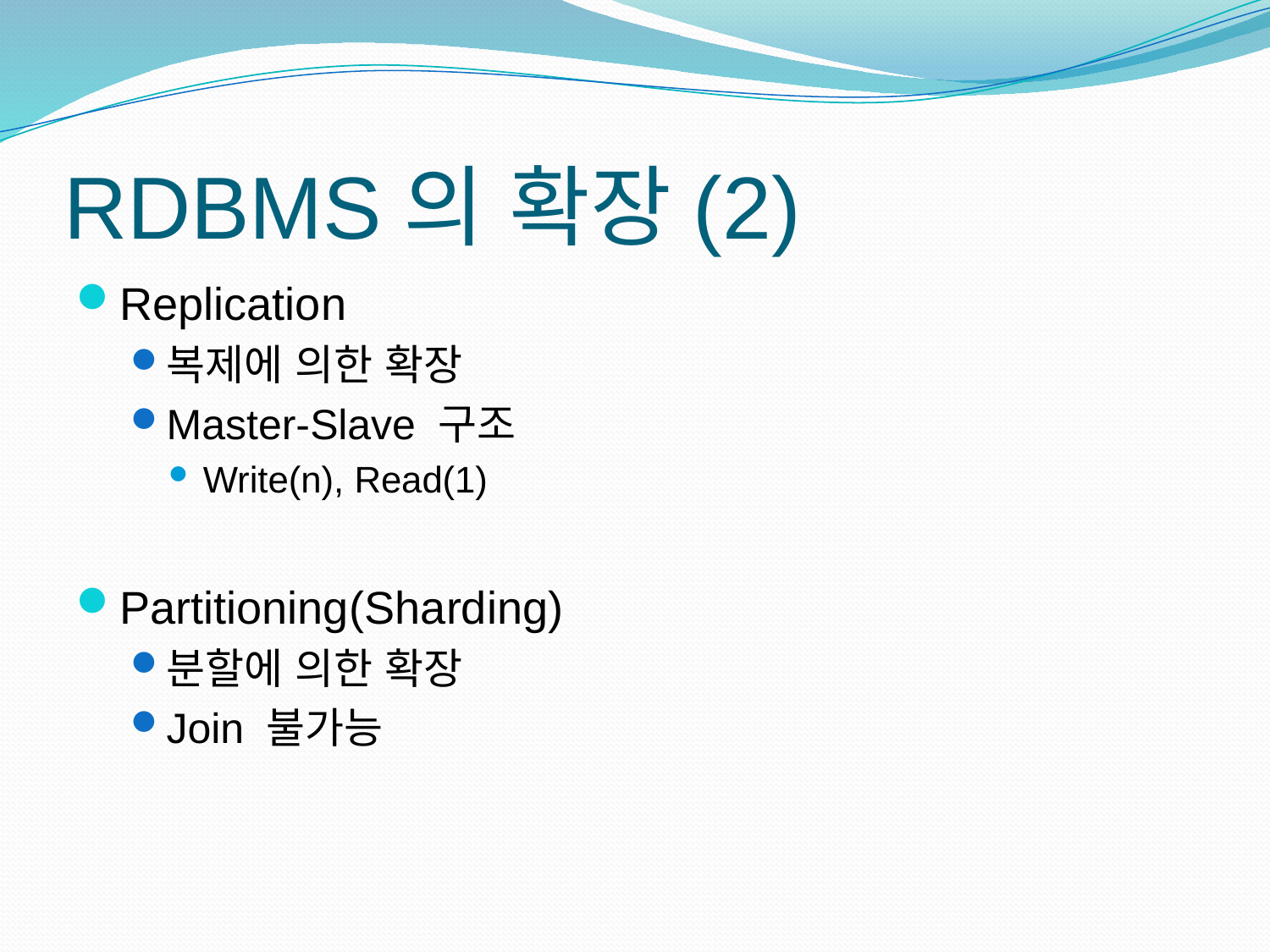

# RDBMS의 확장(2)
Replication
복제에 의한 확장
Master-Slave 구조
Write(n), Read(1)

Partitioning(Sharding)
분할에 의한 확장
Join 불가능